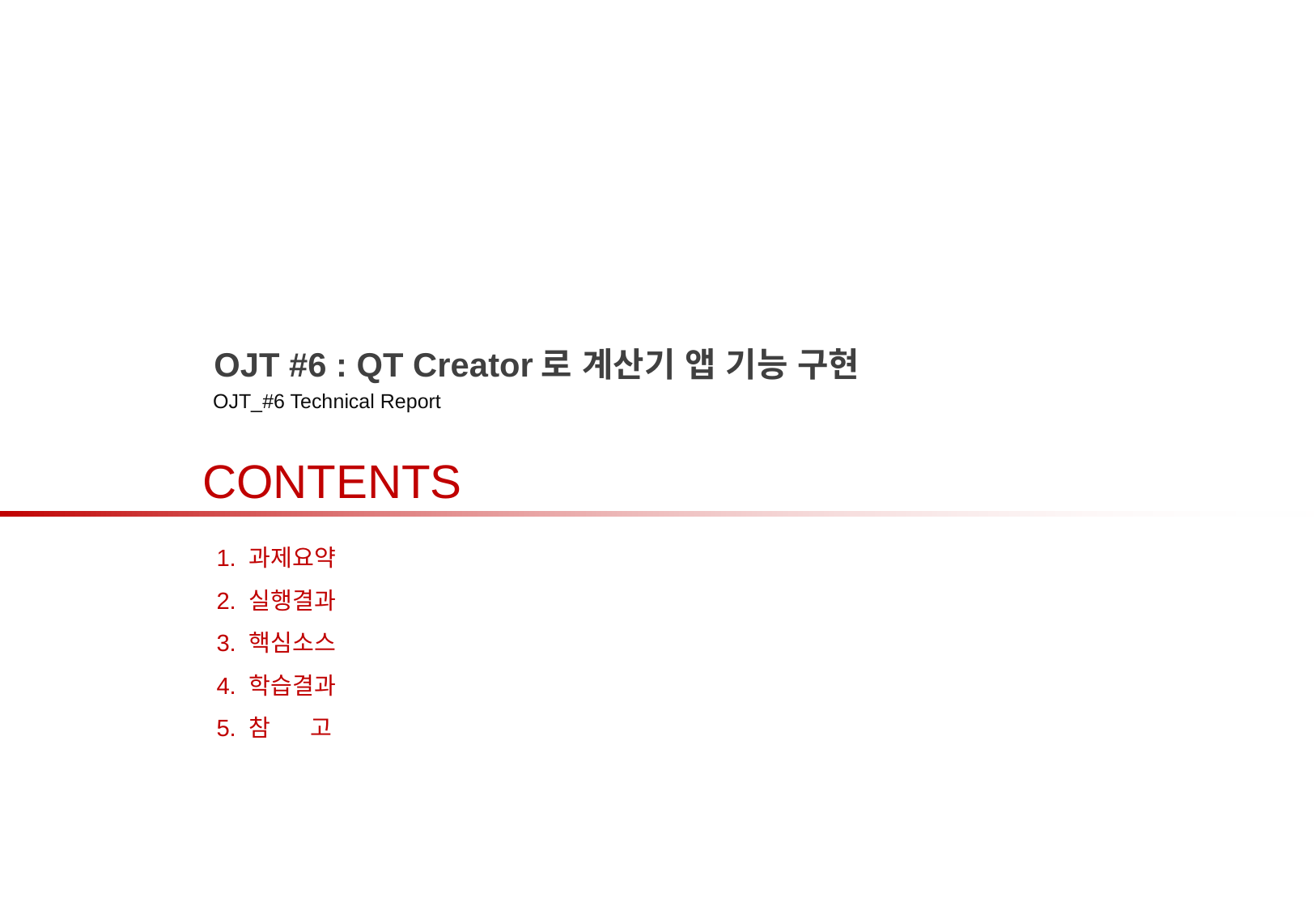

OJT #6 : QT Creator로 계산기 앱 기능 구현
OJT_#6 Technical Report
1. 과제요약
2. 실행결과
3. 핵심소스
4. 학습결과
5. 참      고